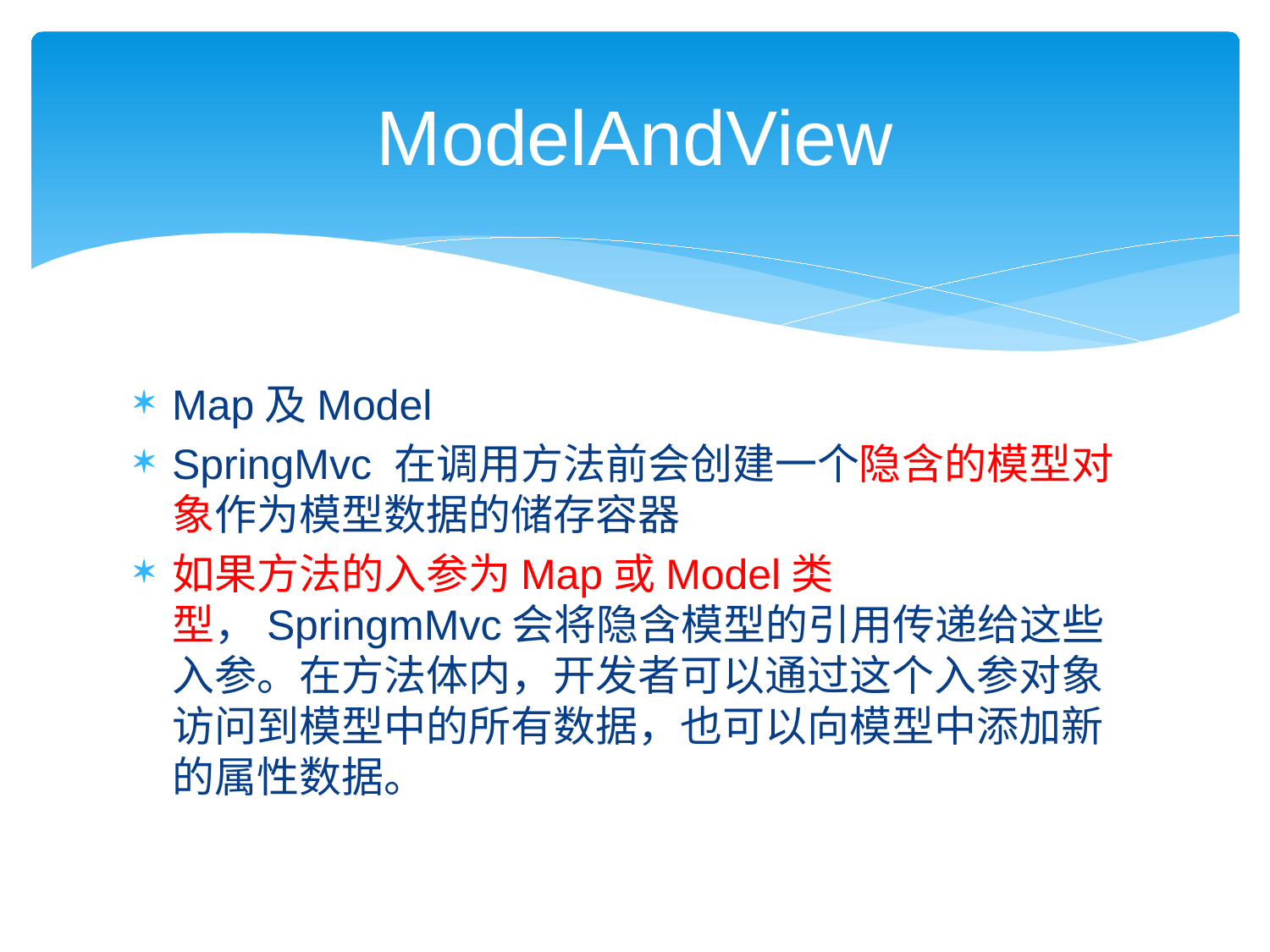

# ModelAndView
Map及Model
SpringMvc 在调用方法前会创建一个隐含的模型对象作为模型数据的储存容器
如果方法的入参为Map或Model类型，SpringmMvc会将隐含模型的引用传递给这些入参。在方法体内，开发者可以通过这个入参对象访问到模型中的所有数据，也可以向模型中添加新的属性数据。